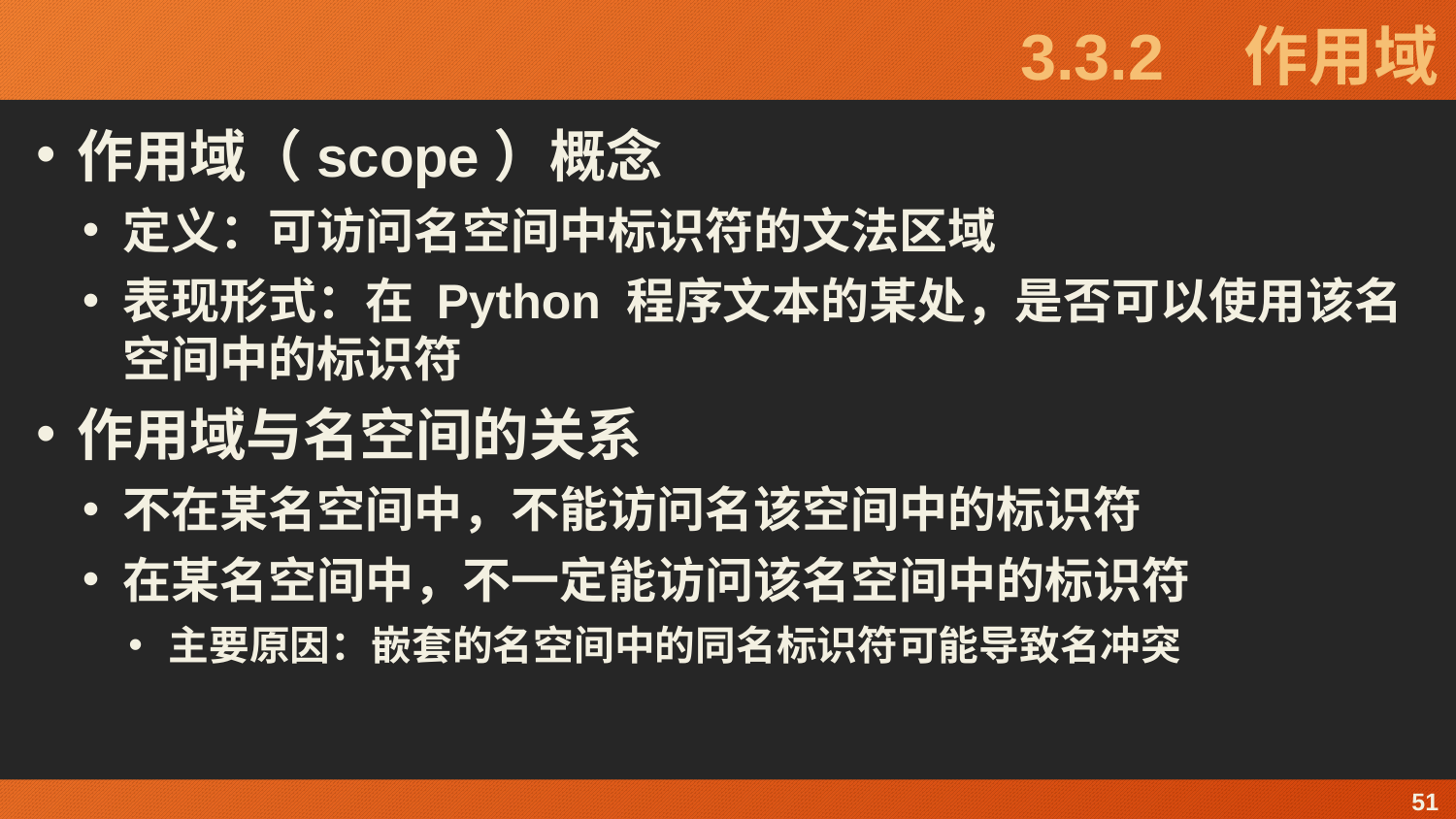

# 3.3.2　作用域
作用域（scope）概念
定义：可访问名空间中标识符的文法区域
表现形式：在 Python 程序文本的某处，是否可以使用该名空间中的标识符
作用域与名空间的关系
不在某名空间中，不能访问名该空间中的标识符
在某名空间中，不一定能访问该名空间中的标识符
主要原因：嵌套的名空间中的同名标识符可能导致名冲突
51